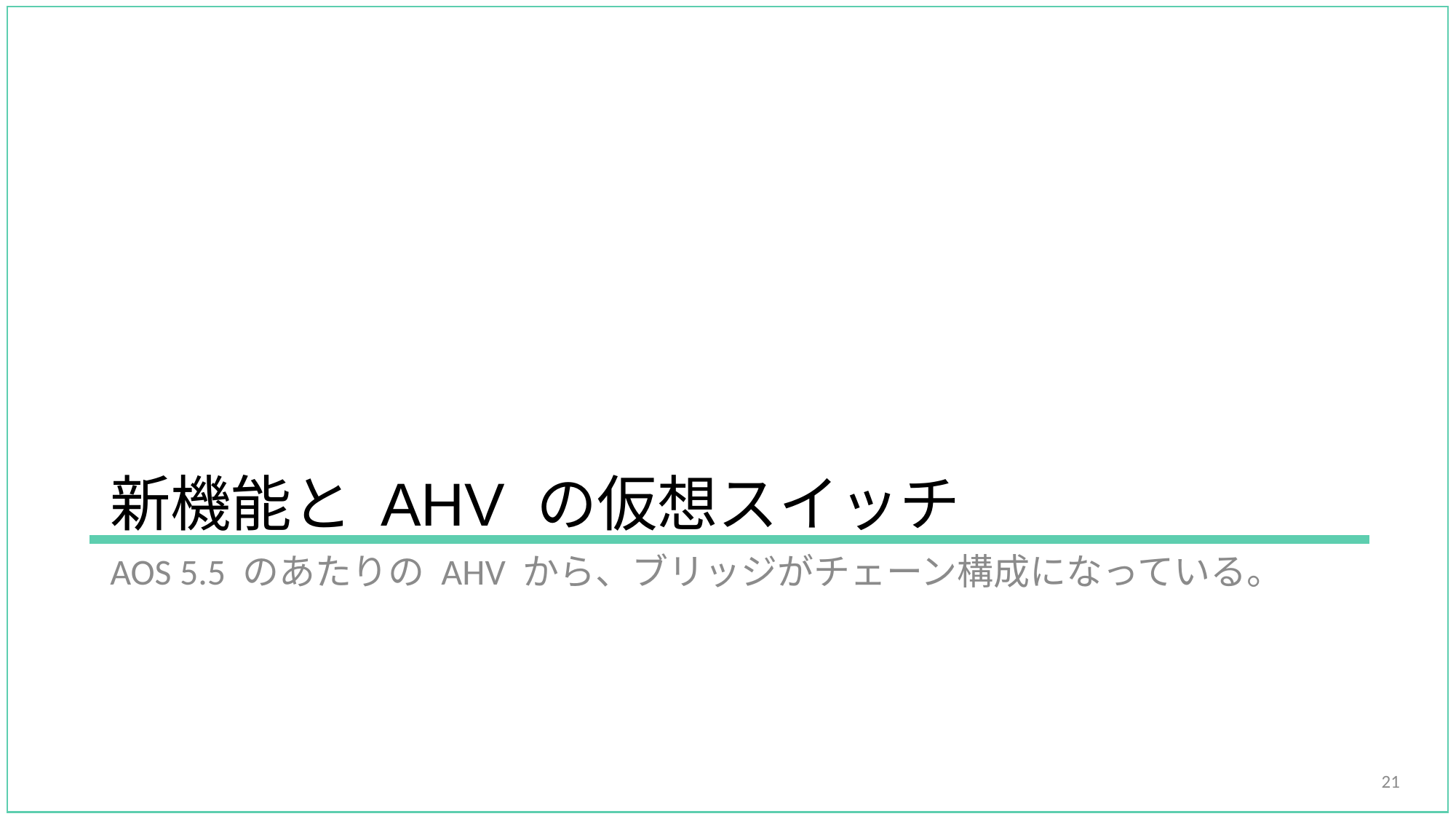

# 新機能と AHV の仮想スイッチ
AOS 5.5 のあたりの AHV から、ブリッジがチェーン構成になっている。